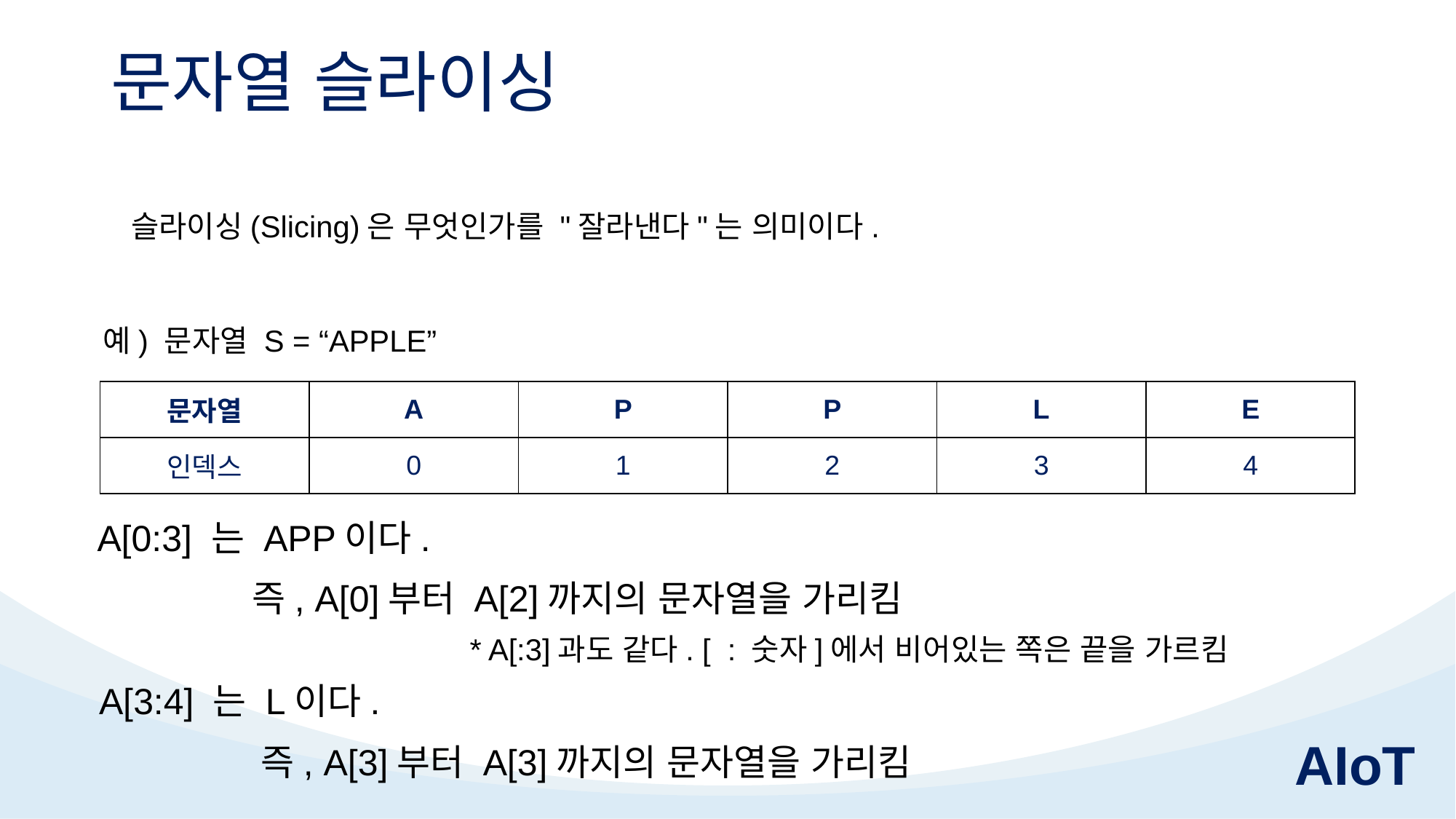

# 문자열 슬라이싱
슬라이싱(Slicing)은 무엇인가를 "잘라낸다"는 의미이다.
예) 문자열 S = “APPLE”
| 문자열 | A | P | P | L | E |
| --- | --- | --- | --- | --- | --- |
| 인덱스 | 0 | 1 | 2 | 3 | 4 |
A[0:3] 는 APP이다.
즉, A[0]부터 A[2]까지의 문자열을 가리킴
* A[:3]과도 같다. [  : 숫자]에서 비어있는 쪽은 끝을 가르킴
A[3:4] 는 L이다.
즉, A[3]부터 A[3]까지의 문자열을 가리킴